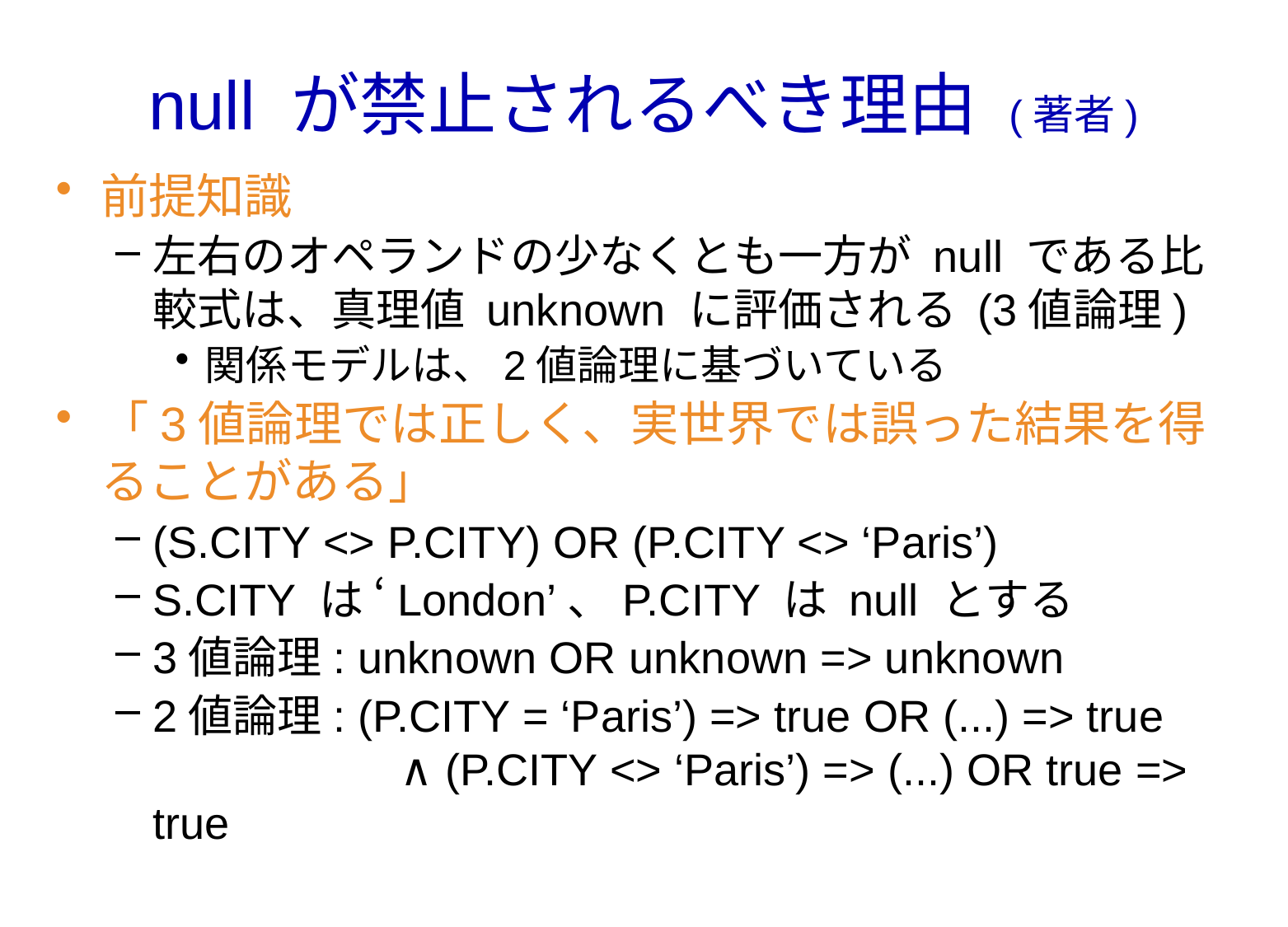

# null が禁止されるべき理由 (著者)
前提知識
左右のオペランドの少なくとも一方が null である比較式は、真理値 unknown に評価される (3値論理)
関係モデルは、2値論理に基づいている
「3値論理では正しく、実世界では誤った結果を得ることがある」
(S.CITY <> P.CITY) OR (P.CITY <> ‘Paris’)
S.CITY は ‘London’、P.CITY は null とする
3値論理: unknown OR unknown => unknown
2値論理: (P.CITY = ‘Paris’) => true OR (...) => true
		∧ (P.CITY <> ‘Paris’) => (...) OR true => true